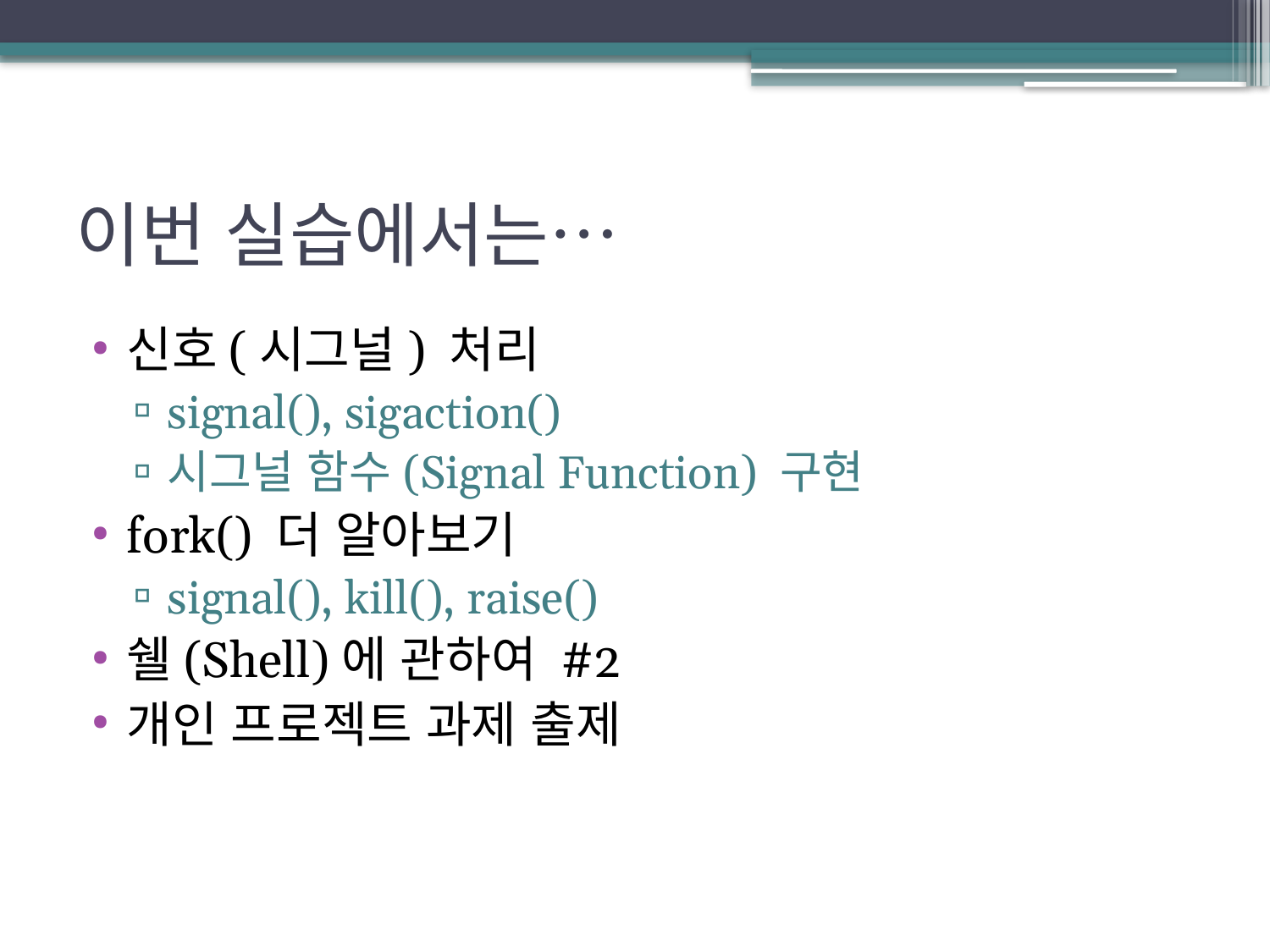

# 이번 실습에서는…
신호(시그널) 처리
signal(), sigaction()
시그널 함수(Signal Function) 구현
fork() 더 알아보기
signal(), kill(), raise()
쉘(Shell)에 관하여 #2
개인 프로젝트 과제 출제